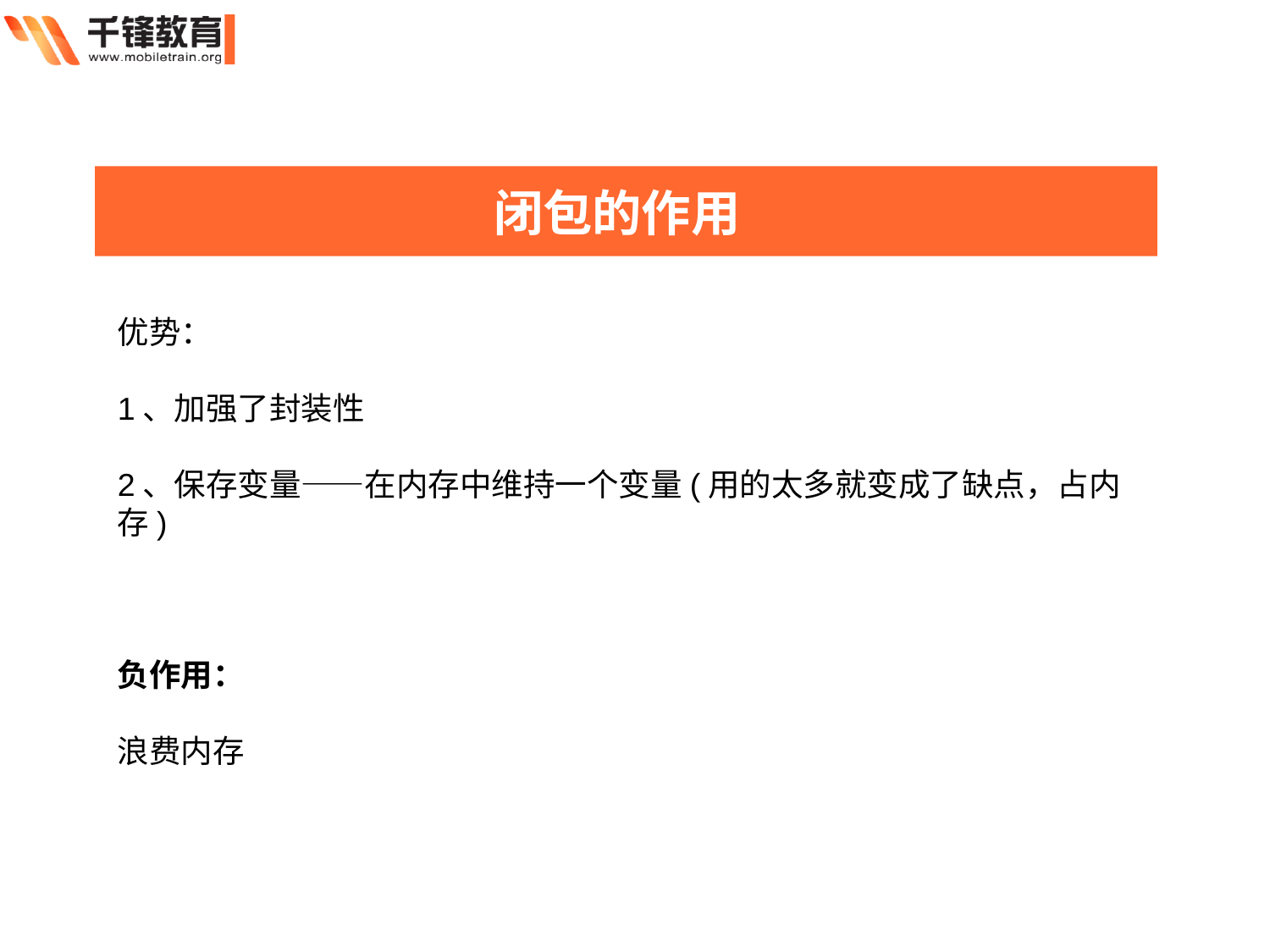

闭包的作用
优势：

1、加强了封装性

2、保存变量——在内存中维持一个变量(用的太多就变成了缺点，占内存)

负作用：

浪费内存